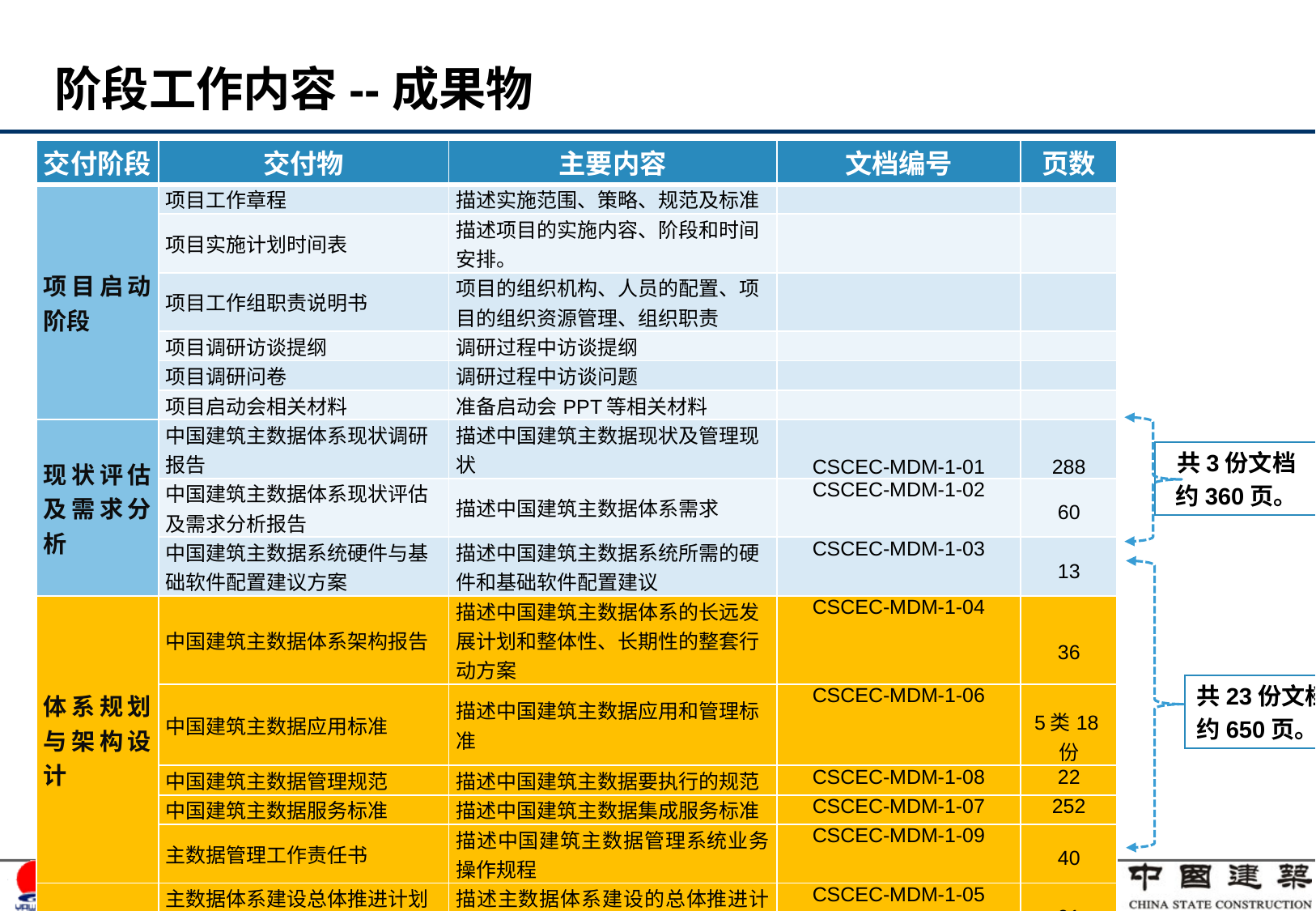

阶段工作内容--成果物
| 交付阶段 | 交付物 | 主要内容 | 文档编号 | 页数 |
| --- | --- | --- | --- | --- |
| 项目启动阶段 | 项目工作章程 | 描述实施范围、策略、规范及标准 |  |  |
|  | 项目实施计划时间表 | 描述项目的实施内容、阶段和时间安排。 |  |  |
|  | 项目工作组职责说明书 | 项目的组织机构、人员的配置、项目的组织资源管理、组织职责 |  |  |
|  | 项目调研访谈提纲 | 调研过程中访谈提纲 |  |  |
|  | 项目调研问卷 | 调研过程中访谈问题 |  |  |
|  | 项目启动会相关材料 | 准备启动会PPT等相关材料 |  |  |
| 现状评估及需求分析 | 中国建筑主数据体系现状调研报告 | 描述中国建筑主数据现状及管理现状 | CSCEC-MDM-1-01 | 288 |
|  | 中国建筑主数据体系现状评估及需求分析报告 | 描述中国建筑主数据体系需求 | CSCEC-MDM-1-02 | 60 |
|  | 中国建筑主数据系统硬件与基础软件配置建议方案 | 描述中国建筑主数据系统所需的硬件和基础软件配置建议 | CSCEC-MDM-1-03 | 13 |
| 体系规划与架构设计 | 中国建筑主数据体系架构报告 | 描述中国建筑主数据体系的长远发展计划和整体性、长期性的整套行动方案 | CSCEC-MDM-1-04 | 36 |
|  | 中国建筑主数据应用标准 | 描述中国建筑主数据应用和管理标准 | CSCEC-MDM-1-06 | 5类18份 |
|  | 中国建筑主数据管理规范 | 描述中国建筑主数据要执行的规范 | CSCEC-MDM-1-08 | 22 |
|  | 中国建筑主数据服务标准 | 描述中国建筑主数据集成服务标准 | CSCEC-MDM-1-07 | 252 |
|  | 主数据管理工作责任书 | 描述中国建筑主数据管理系统业务操作规程 | CSCEC-MDM-1-09 | 40 |
| 实施规划 | 主数据体系建设总体推进计划表 | 描述主数据体系建设的总体推进计划 | CSCEC-MDM-1-05 | 91 |
|  | 投资估算 | 描述主数据体系建设的投资估算 |  |  |
|  | 实施策略 | 描述主数据体系建设的实施策略 |  |  |

共3份文档
约360页。

共23份文档
约650页。